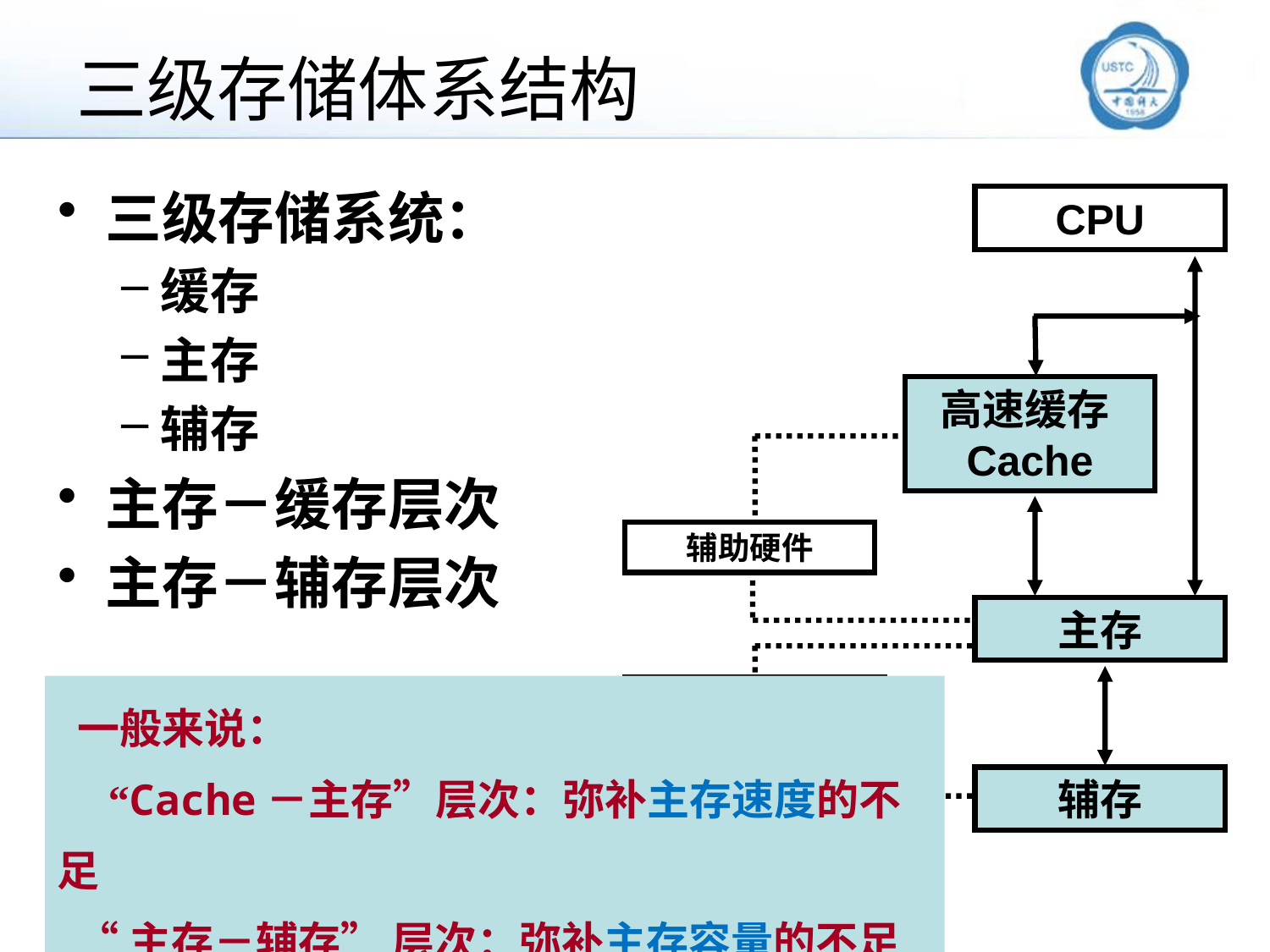

# 三级存储体系结构
三级存储系统：
缓存
主存
辅存
主存－缓存层次
主存－辅存层次
CPU

高速缓存Cache

辅助硬件

主存

辅助硬件和软件

辅存

 一般来说：
  “Cache－主存”层次：弥补主存速度的不足
  “主存－辅存” 层次：弥补主存容量的不足